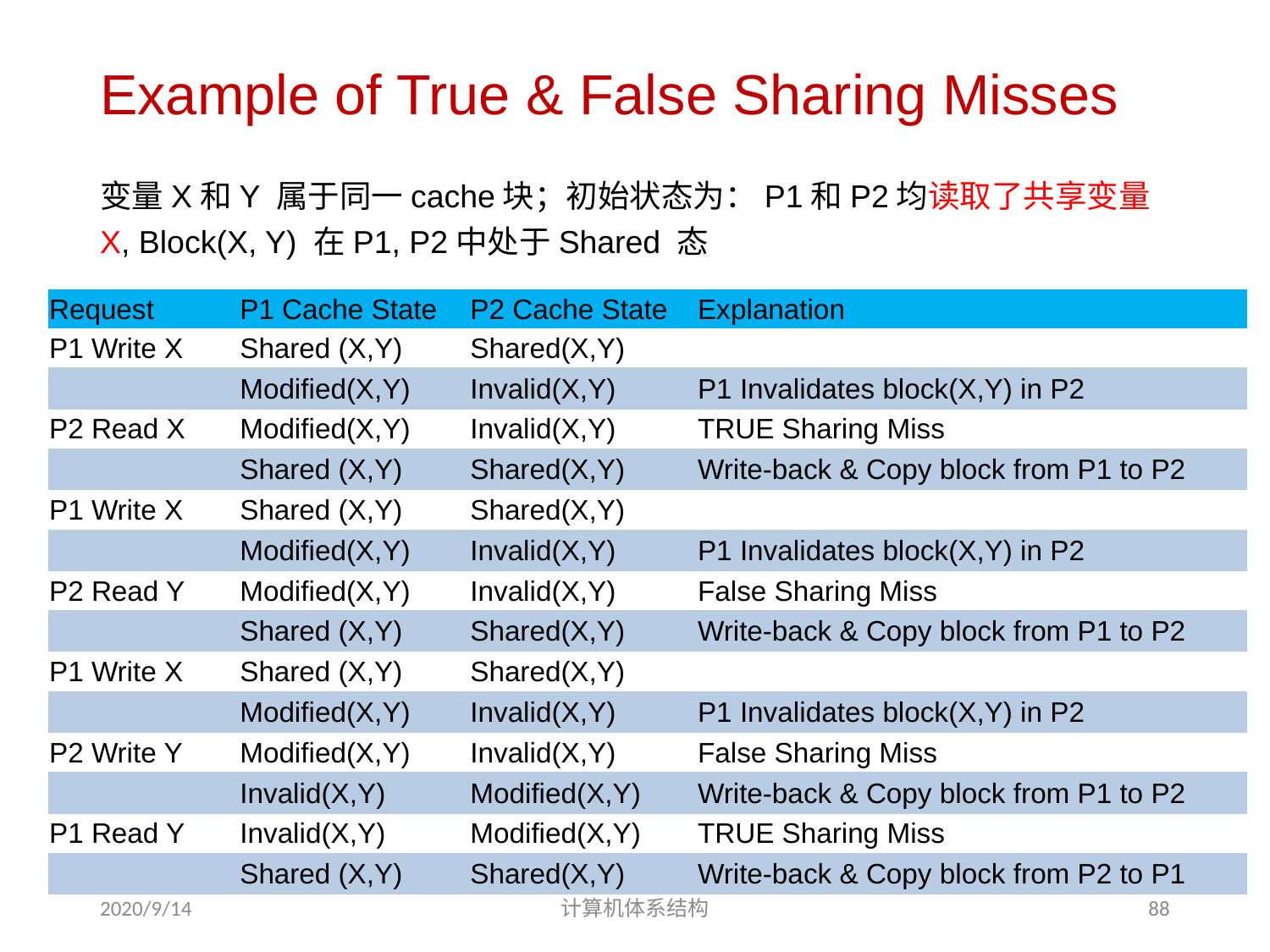

# Example of True & False Sharing Misses
变量X和Y 属于同一cache块；初始状态为：P1和P2均读取了共享变量X, Block(X, Y) 在P1, P2中处于Shared 态
| Request | P1 Cache State | P2 Cache State | Explanation |
| --- | --- | --- | --- |
| P1 Write X | Shared (X,Y) | Shared(X,Y) |  |
|  | Modified(X,Y) | Invalid(X,Y) | P1 Invalidates block(X,Y) in P2 |
| P2 Read X | Modified(X,Y) | Invalid(X,Y) | TRUE Sharing Miss |
|  | Shared (X,Y) | Shared(X,Y) | Write-back & Copy block from P1 to P2 |
| P1 Write X | Shared (X,Y) | Shared(X,Y) |  |
|  | Modified(X,Y) | Invalid(X,Y) | P1 Invalidates block(X,Y) in P2 |
| P2 Read Y | Modified(X,Y) | Invalid(X,Y) | False Sharing Miss |
|  | Shared (X,Y) | Shared(X,Y) | Write-back & Copy block from P1 to P2 |
| P1 Write X | Shared (X,Y) | Shared(X,Y) |  |
|  | Modified(X,Y) | Invalid(X,Y) | P1 Invalidates block(X,Y) in P2 |
| P2 Write Y | Modified(X,Y) | Invalid(X,Y) | False Sharing Miss |
|  | Invalid(X,Y) | Modified(X,Y) | Write-back & Copy block from P1 to P2 |
| P1 Read Y | Invalid(X,Y) | Modified(X,Y) | TRUE Sharing Miss |
|  | Shared (X,Y) | Shared(X,Y) | Write-back & Copy block from P2 to P1 |
2020/9/14
计算机体系结构
88